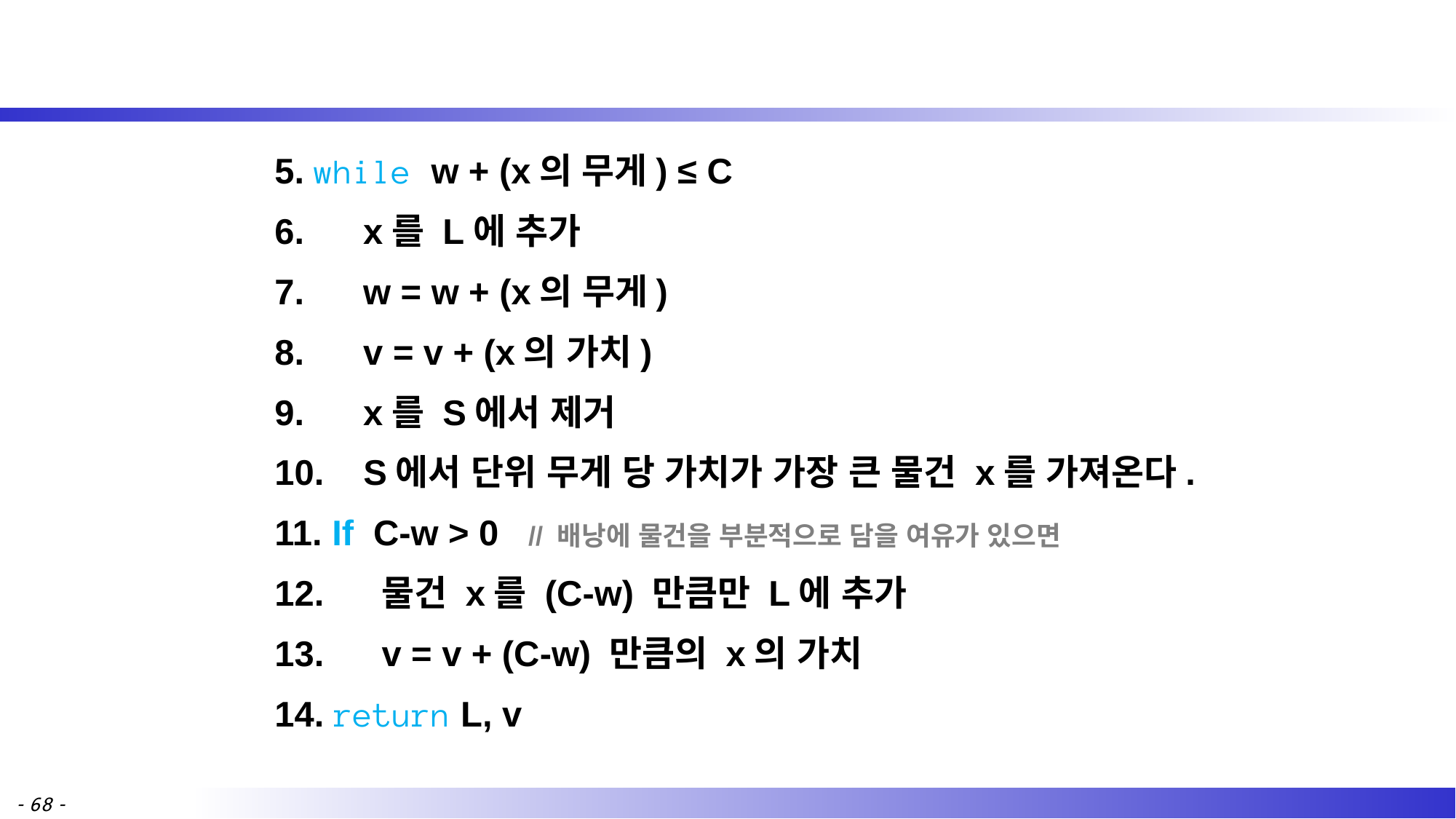

5. while  w + (x의 무게) ≤ C
6.      x를 L에 추가
7.      w = w + (x의 무게)
8.      v = v + (x의 가치)
9.      x를 S에서 제거
10.    S에서 단위 무게 당 가치가 가장 큰 물건 x를 가져온다.
11. If  C-w > 0   // 배낭에 물건을 부분적으로 담을 여유가 있으면
12. 	물건 x를 (C-w) 만큼만 L에 추가
13. 	v = v + (C-w) 만큼의 x의 가치
14. return L, v
- 68 -